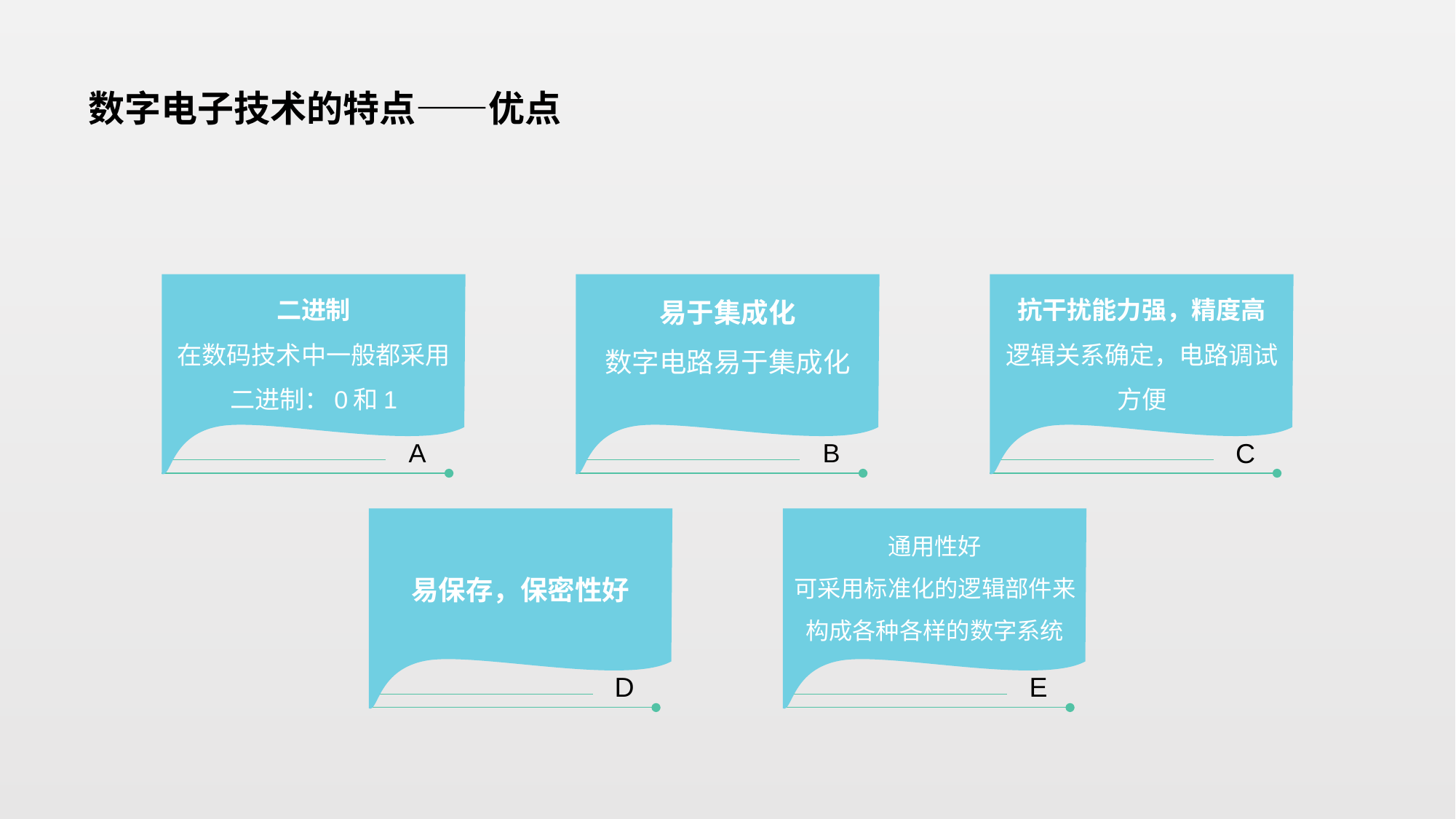

# 数字电子技术的特点——优点
二进制
在数码技术中一般都采用二进制：0和1
A
易于集成化
数字电路易于集成化

B
抗干扰能力强，精度高
逻辑关系确定，电路调试方便
C
易保存，保密性好
D
通用性好
可采用标准化的逻辑部件来构成各种各样的数字系统
E